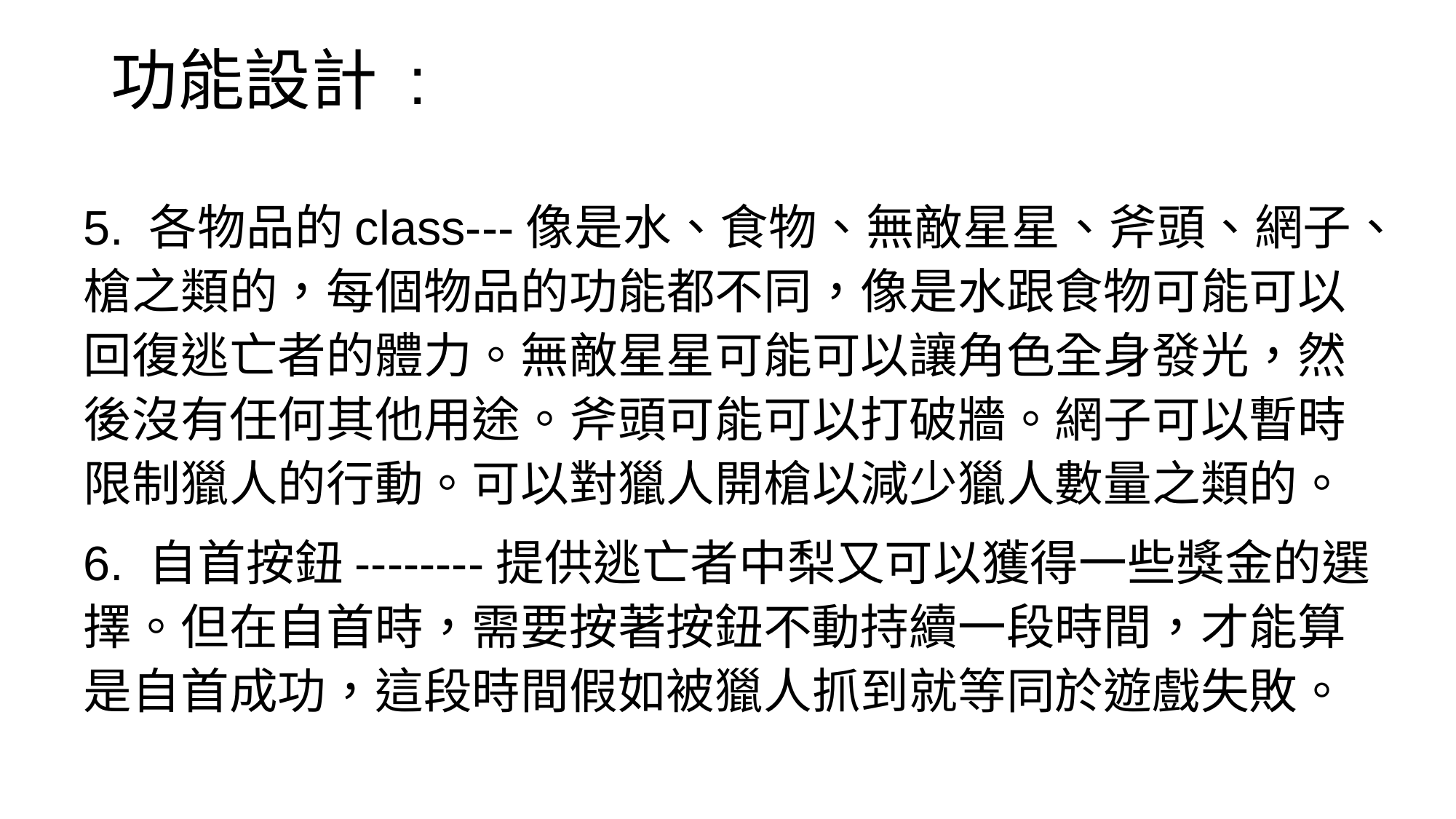

# 功能設計 :
5. 各物品的class---像是水、食物、無敵星星、斧頭、網子、槍之類的，每個物品的功能都不同，像是水跟食物可能可以回復逃亡者的體力。無敵星星可能可以讓角色全身發光，然後沒有任何其他用途。斧頭可能可以打破牆。網子可以暫時限制獵人的行動。可以對獵人開槍以減少獵人數量之類的。
6. 自首按鈕--------提供逃亡者中梨又可以獲得一些獎金的選擇。但在自首時，需要按著按鈕不動持續一段時間，才能算是自首成功，這段時間假如被獵人抓到就等同於遊戲失敗。